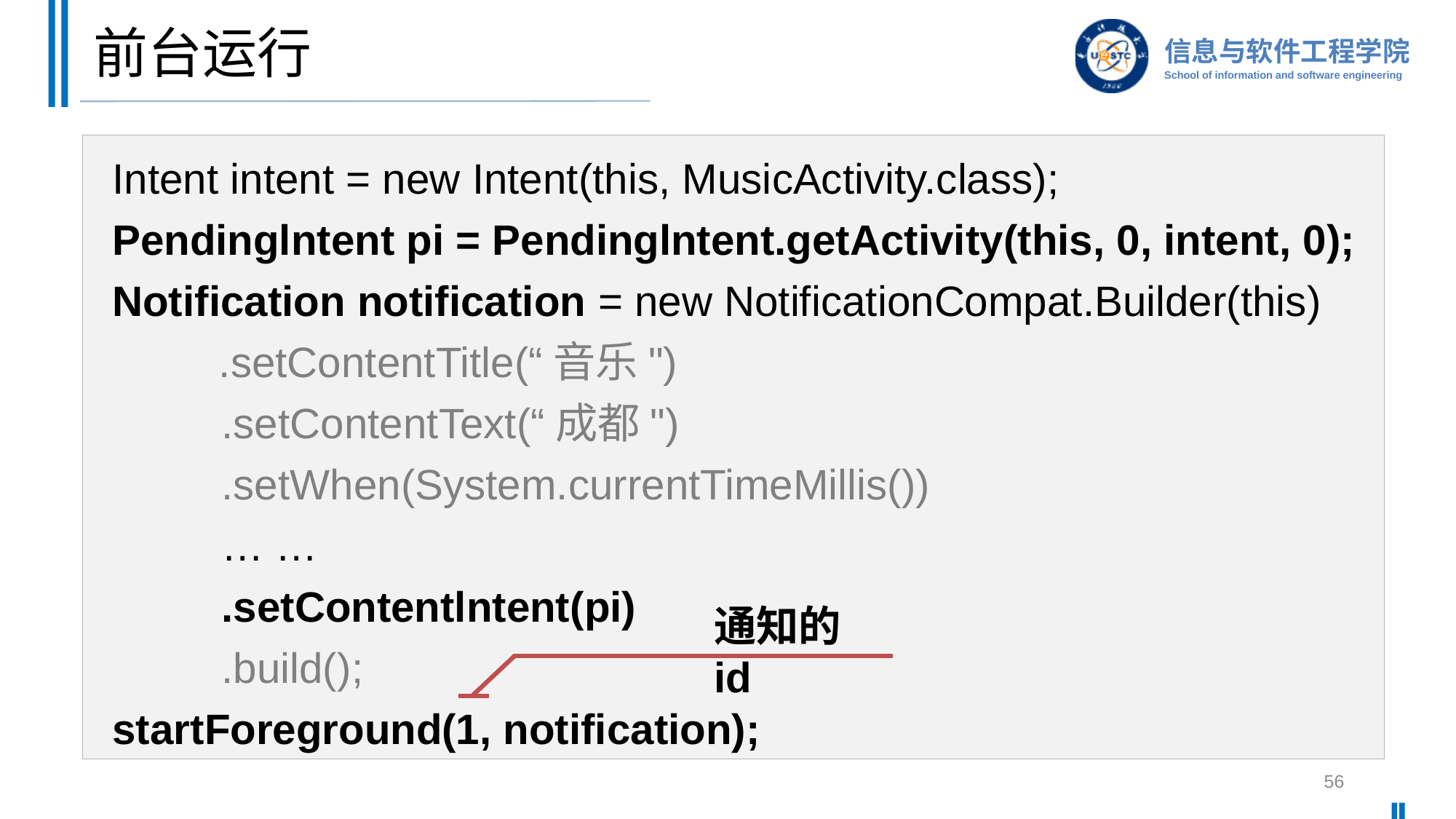

# 前台运行
Intent intent = new Intent(this, MusicActivity.class);
Pendinglntent pi = Pendinglntent.getActivity(this, 0, intent, 0);
Notification notification = new NotificationCompat.Builder(this)
         .setContentTitle(“音乐")
	.setContentText(“成都")
	.setWhen(System.currentTimeMillis())
	… …
	.setContentlntent(pi)
	.build();
startForeground(1, notification);
通知的id
56